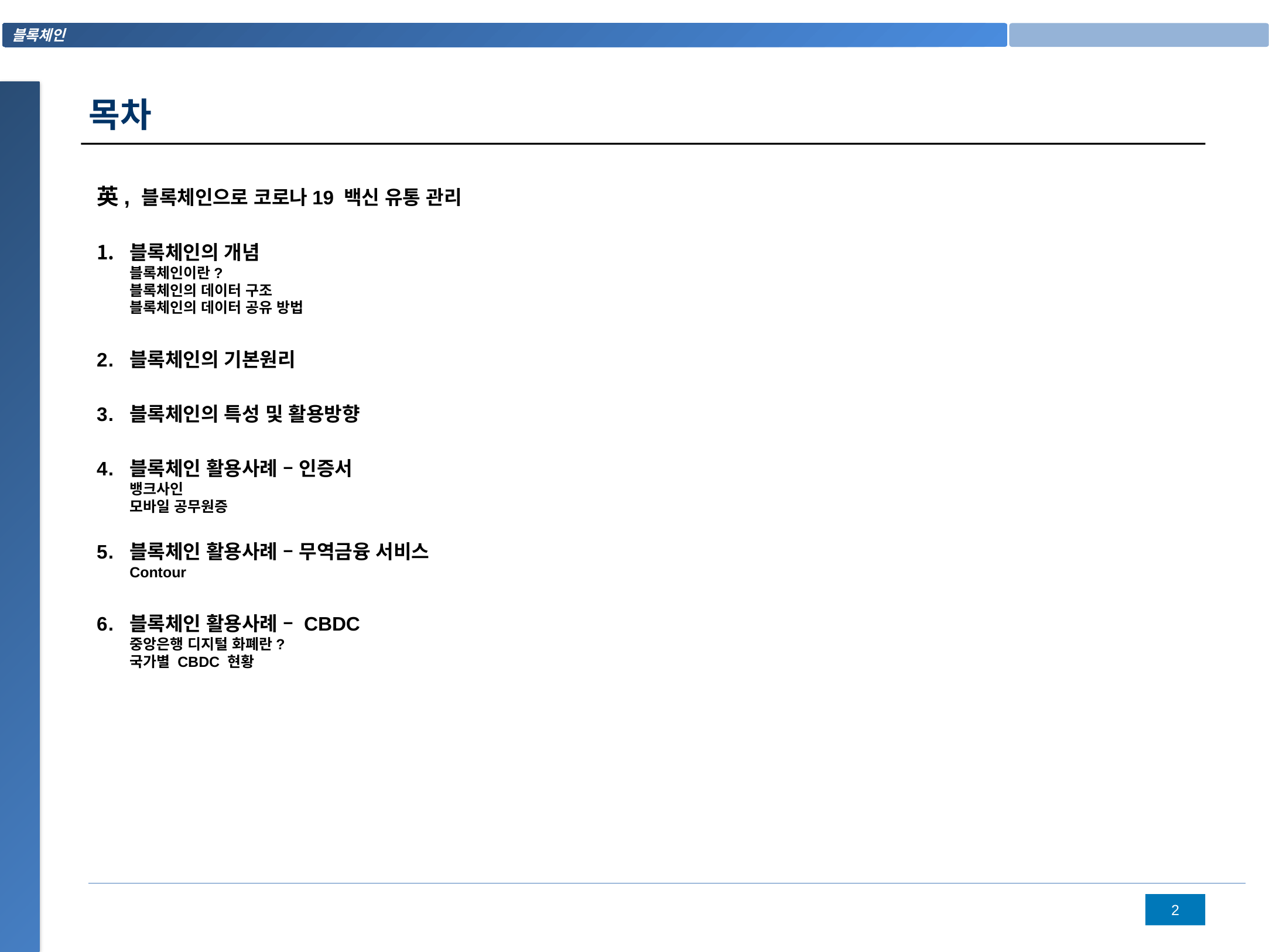

목차

英, 블록체인으로 코로나19 백신 유통 관리

블록체인의 개념
블록체인이란?
블록체인의 데이터 구조
블록체인의 데이터 공유 방법

블록체인의 기본원리

블록체인의 특성 및 활용방향

블록체인 활용사례 – 인증서
뱅크사인
모바일 공무원증

블록체인 활용사례 – 무역금융 서비스
Contour

블록체인 활용사례 – CBDC
중앙은행 디지털 화폐란?
국가별 CBDC 현황

2